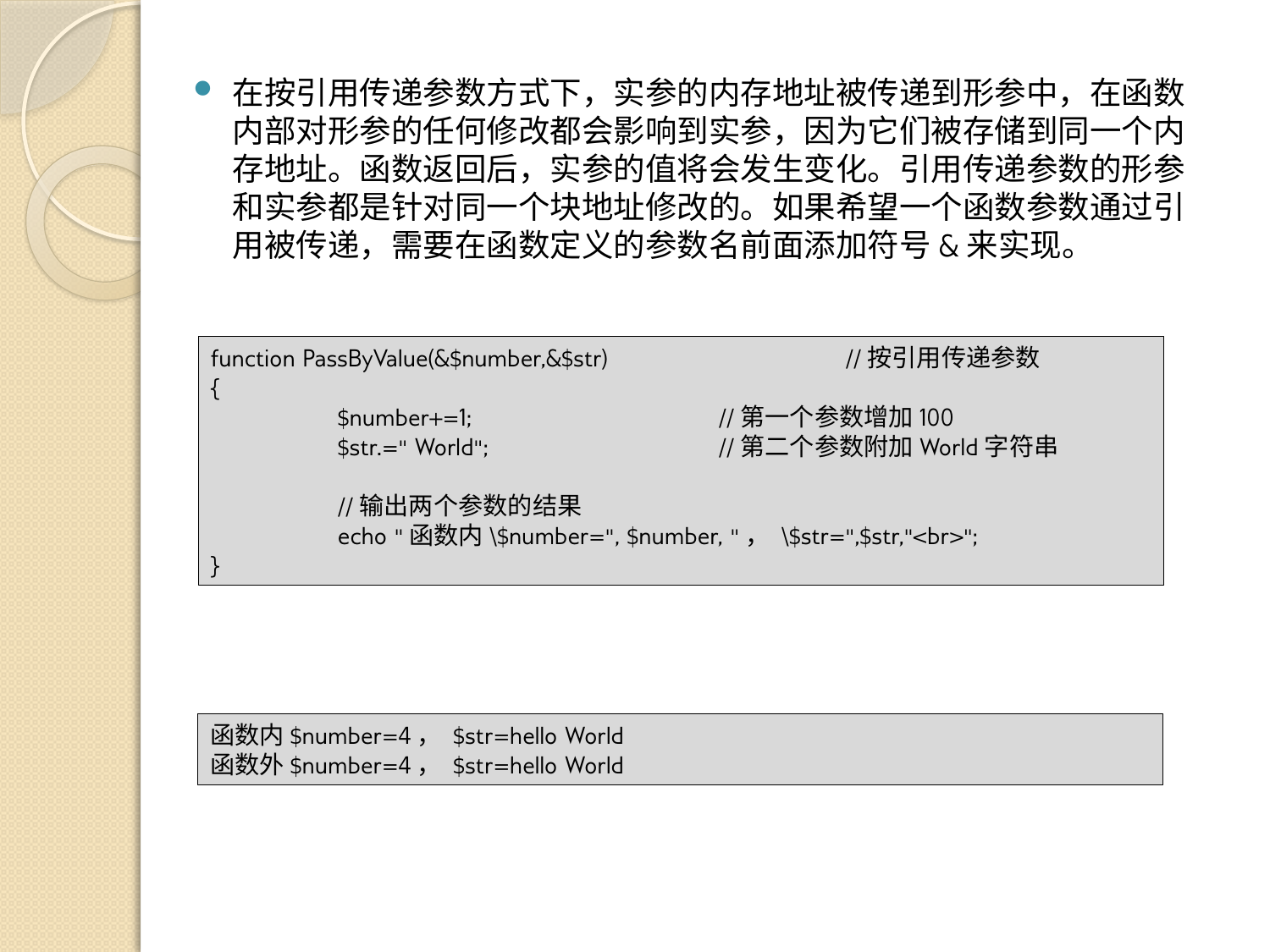

在按引用传递参数方式下，实参的内存地址被传递到形参中，在函数内部对形参的任何修改都会影响到实参，因为它们被存储到同一个内存地址。函数返回后，实参的值将会发生变化。引用传递参数的形参和实参都是针对同一个块地址修改的。如果希望一个函数参数通过引用被传递，需要在函数定义的参数名前面添加符号&来实现。
function PassByValue(&$number,&$str)		//按引用传递参数
{
	$number+=1;		//第一个参数增加100
	$str.=" World";		//第二个参数附加World字符串

	//输出两个参数的结果
	echo "函数内\$number=", $number, "， \$str=",$str,"<br>";
}
函数内$number=4， $str=hello World
函数外$number=4， $str=hello World
<?php
$title = '我在未来等你';
$website = 'http://www.sanwen8.cn/subject/1331453/';
$content = " 未来对于我来说还很远很远，就像你还不认识我的时候你身旁的他，我身旁的她，我们都无法猜到后来我们的他和她却已变成六个人的故事。——题记\n未来它很近也很远，也许是明天，也许是一辈子。\n访问地址：$website";
$result = <<<ARTICLE
<p>$title</p>
<p>$website</p>
<p>$content</p>
ARTICLE;
echo $result;
?>